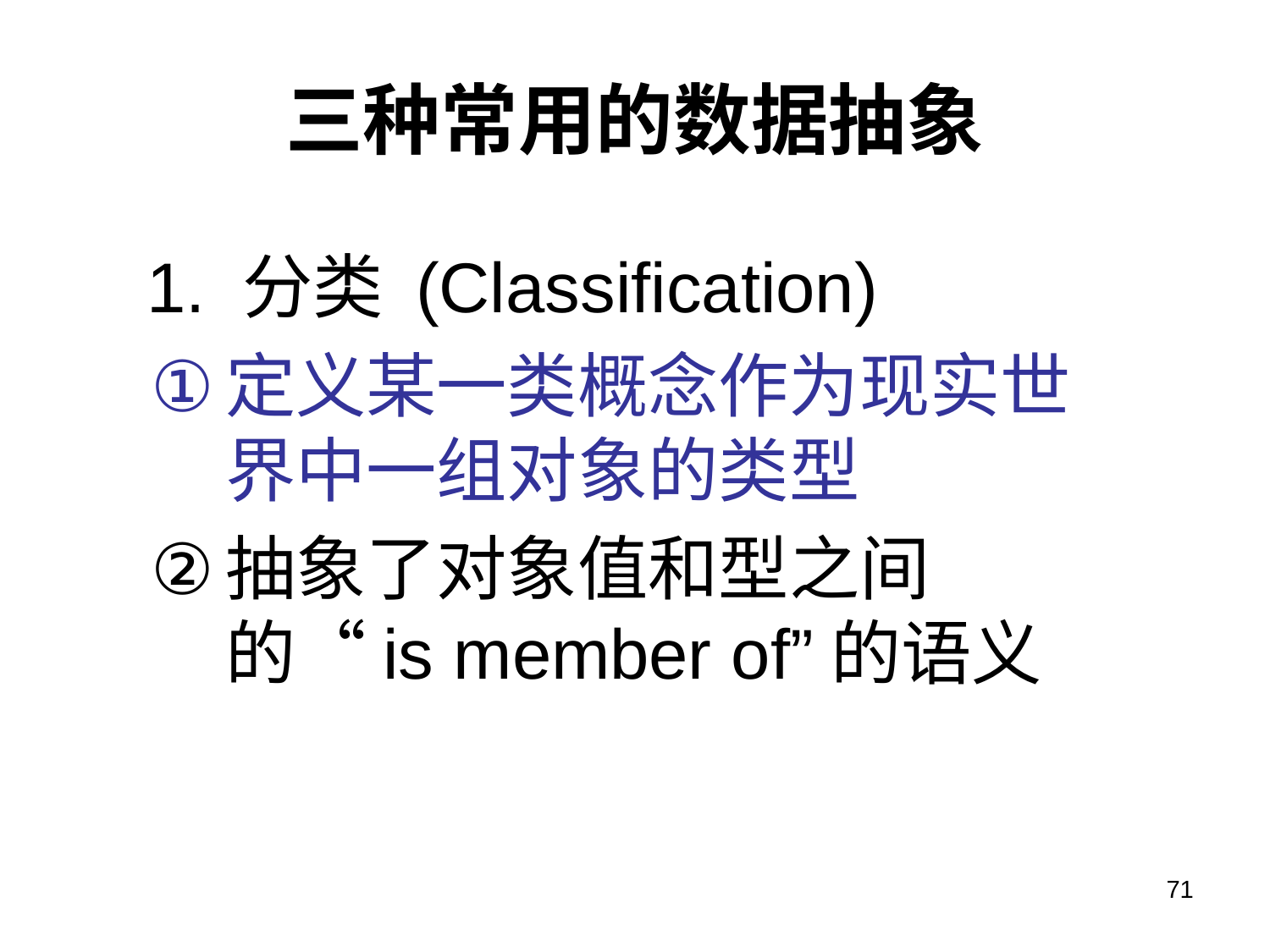

# 三种常用的数据抽象
   1. 分类 (Classification)
定义某一类概念作为现实世界中一组对象的类型
抽象了对象值和型之间的“is member of”的语义

71